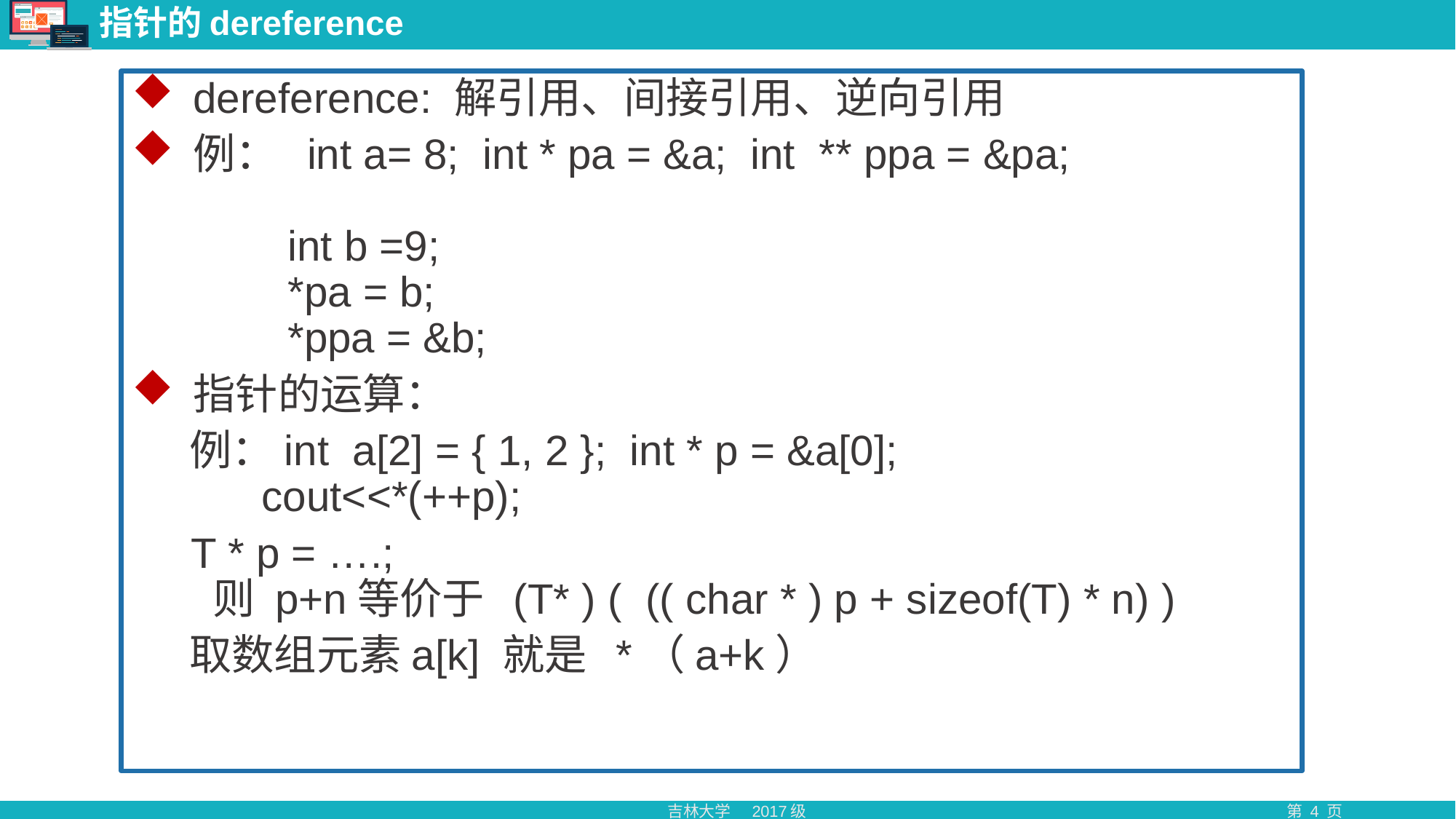

# 指针的dereference
dereference: 解引用、间接引用、逆向引用
例：  int a= 8;  int * pa = &a;  int  ** ppa = &pa;
        int b =9;
        *pa = b;
        *ppa = &b;
指针的运算：
     例：int  a[2] = { 1, 2 };  int * p = &a[0];
           cout<<*(++p);
     T * p = ….;
      则 p+n等价于  (T* ) (  (( char * ) p + sizeof(T) * n) )
     取数组元素a[k] 就是  *（a+k）